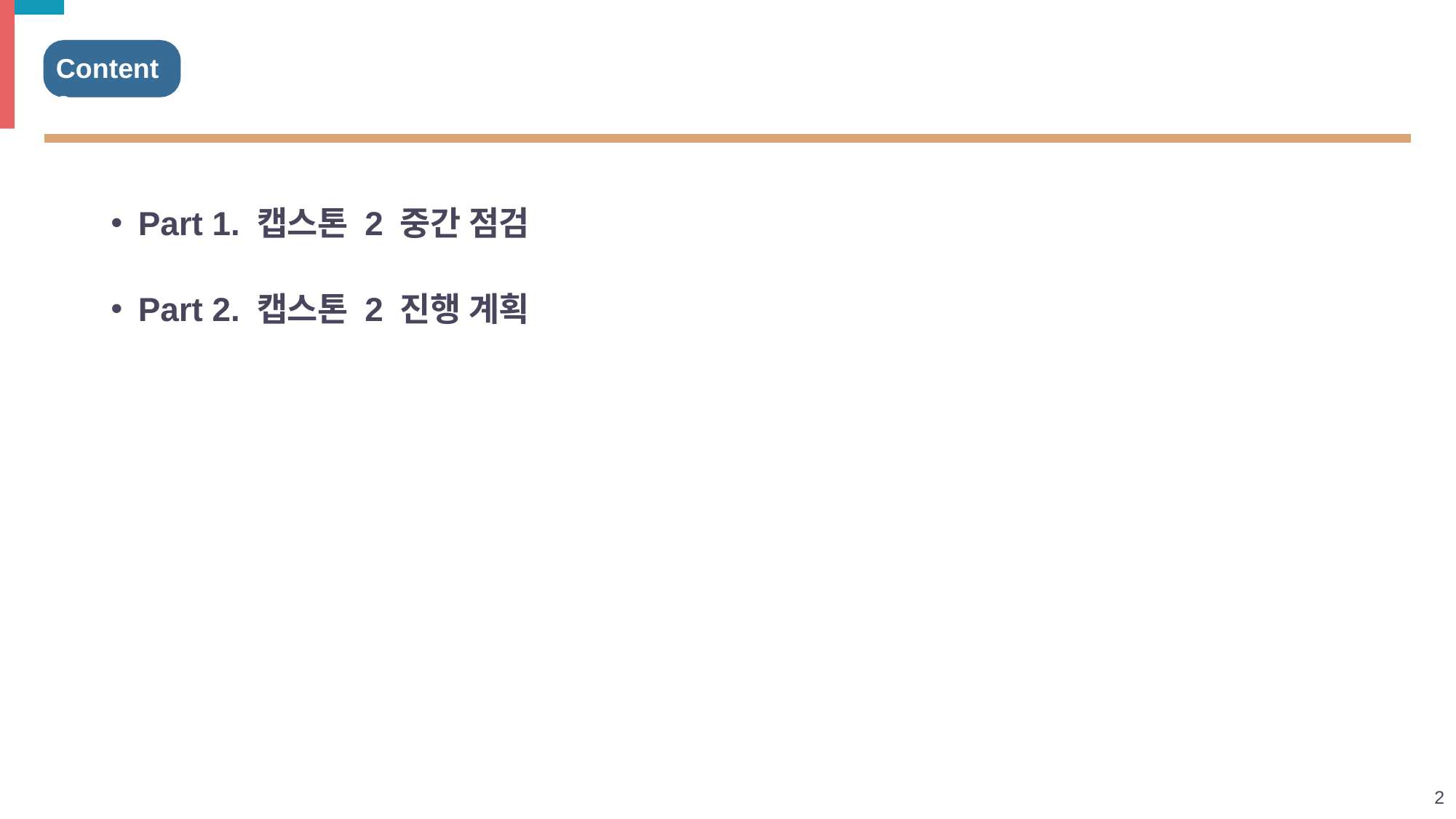

# Contents
Part 1. 캡스톤 2 중간 점검

Part 2. 캡스톤 2 진행 계획

2